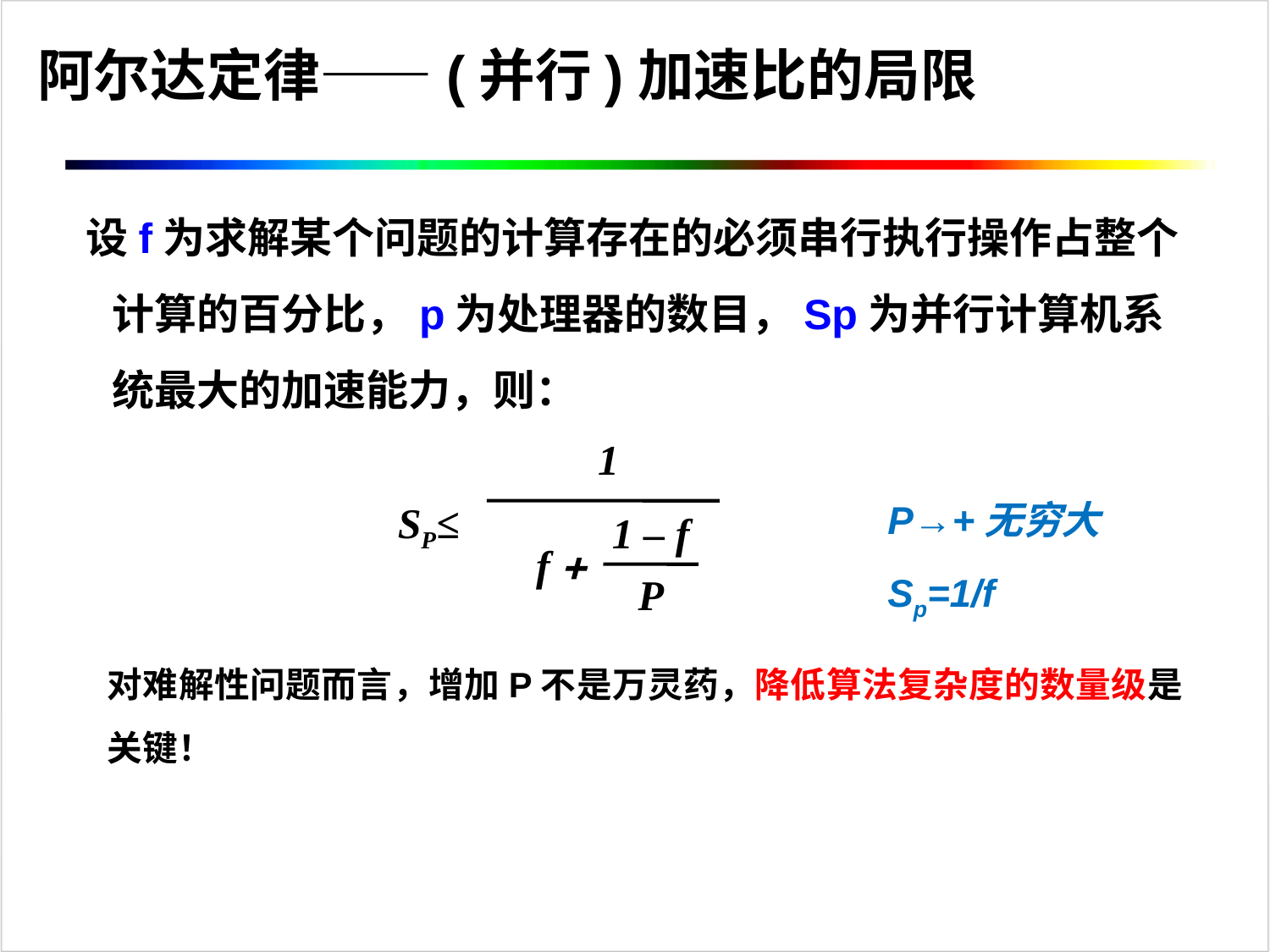

阿尔达定律——(并行)加速比的局限
   设f为求解某个问题的计算存在的必须串行执行操作占整个计算的百分比，p为处理器的数目，Sp为并行计算机系统最大的加速能力，则：
1
SP≤

1 – f
f +
P

P→+无穷大 Sp=1/f
对难解性问题而言，增加P不是万灵药，降低算法复杂度的数量级是关键！